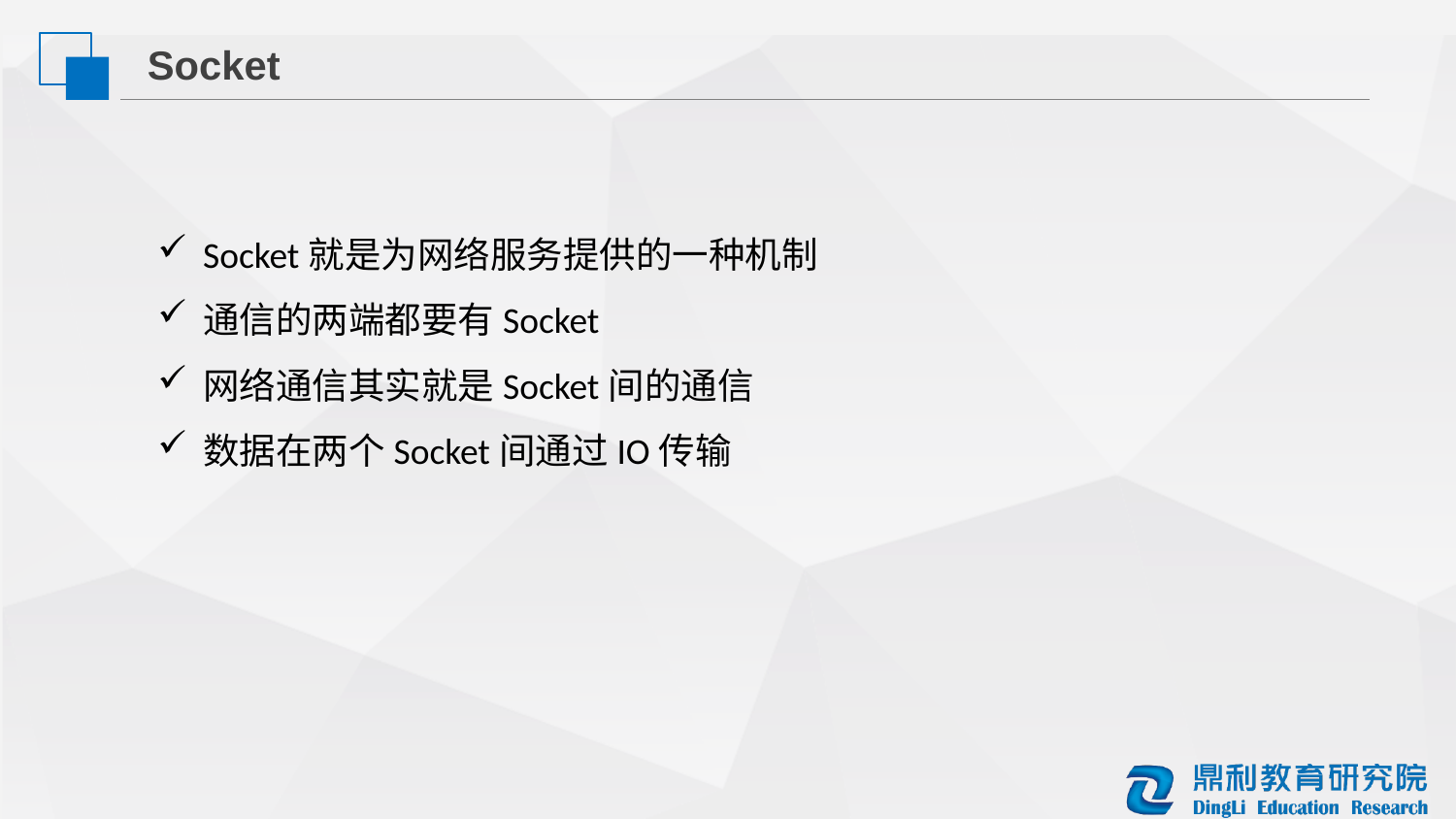

Socket
Socket就是为网络服务提供的一种机制
通信的两端都要有Socket
网络通信其实就是Socket间的通信
数据在两个Socket间通过IO传输